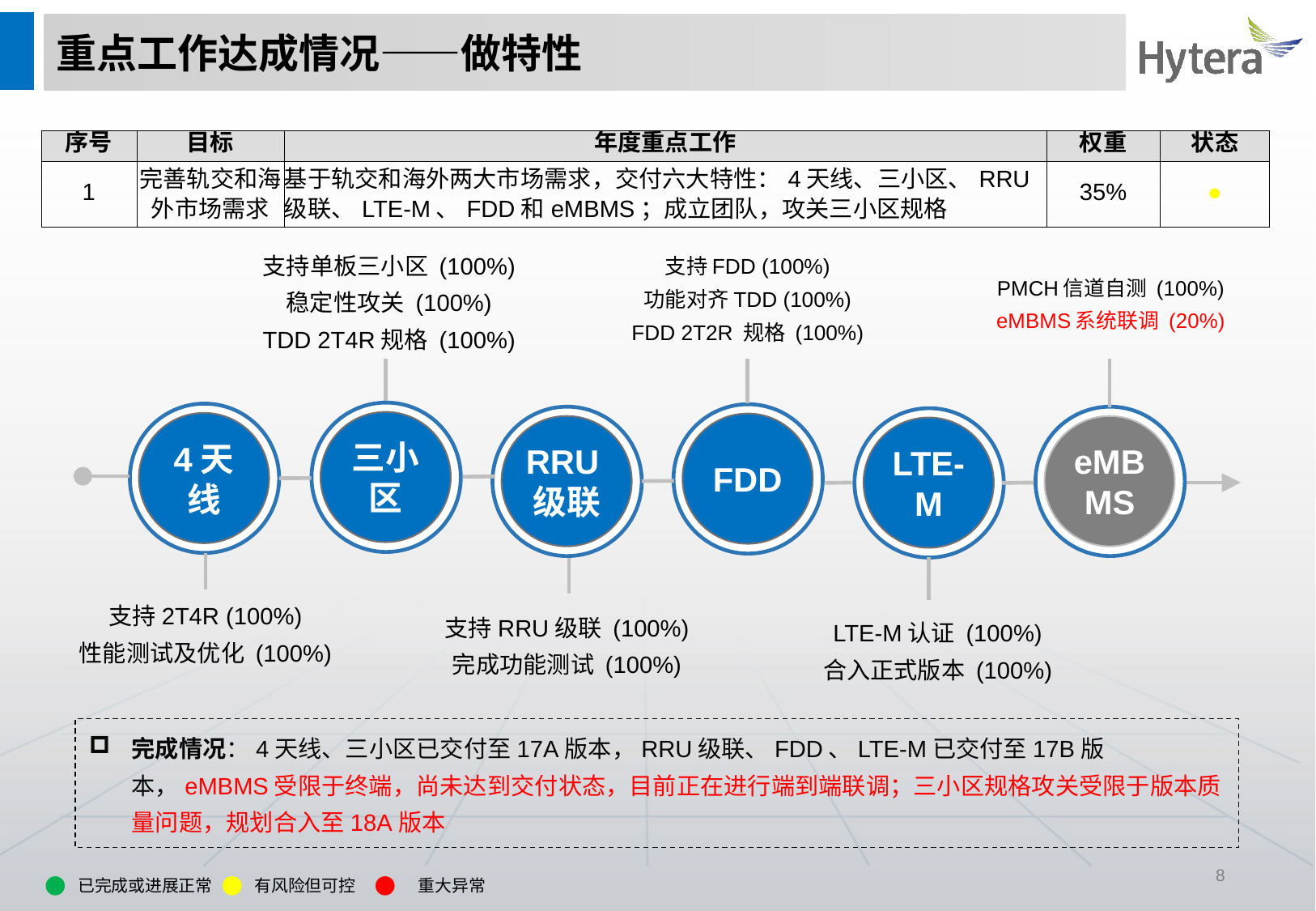

# 重点工作达成情况——做特性
| 序号 | 目标 | 年度重点工作 | 权重 | 状态 |
| --- | --- | --- | --- | --- |
| 1 | 完善轨交和海外市场需求 | 基于轨交和海外两大市场需求，交付六大特性：4天线、三小区、RRU级联、LTE-M、FDD和eMBMS；成立团队，攻关三小区规格 | 35% | ● |
支持单板三小区 (100%)
稳定性攻关 (100%)
TDD 2T4R规格 (100%)
支持FDD (100%)
功能对齐TDD (100%)
FDD 2T2R 规格 (100%)
PMCH信道自测 (100%)
eMBMS系统联调 (20%)

三小区
4天线
FDD
RRU级联
eMBMS
LTE-M
支持RRU级联 (100%)
完成功能测试 (100%)
支持2T4R (100%)
性能测试及优化 (100%)
LTE-M认证 (100%)
合入正式版本 (100%)
完成情况：4天线、三小区已交付至17A版本，RRU级联、FDD、LTE-M已交付至17B版本，eMBMS受限于终端，尚未达到交付状态，目前正在进行端到端联调；三小区规格攻关受限于版本质量问题，规划合入至18A版本
已完成或进展正常
有风险但可控
重大异常